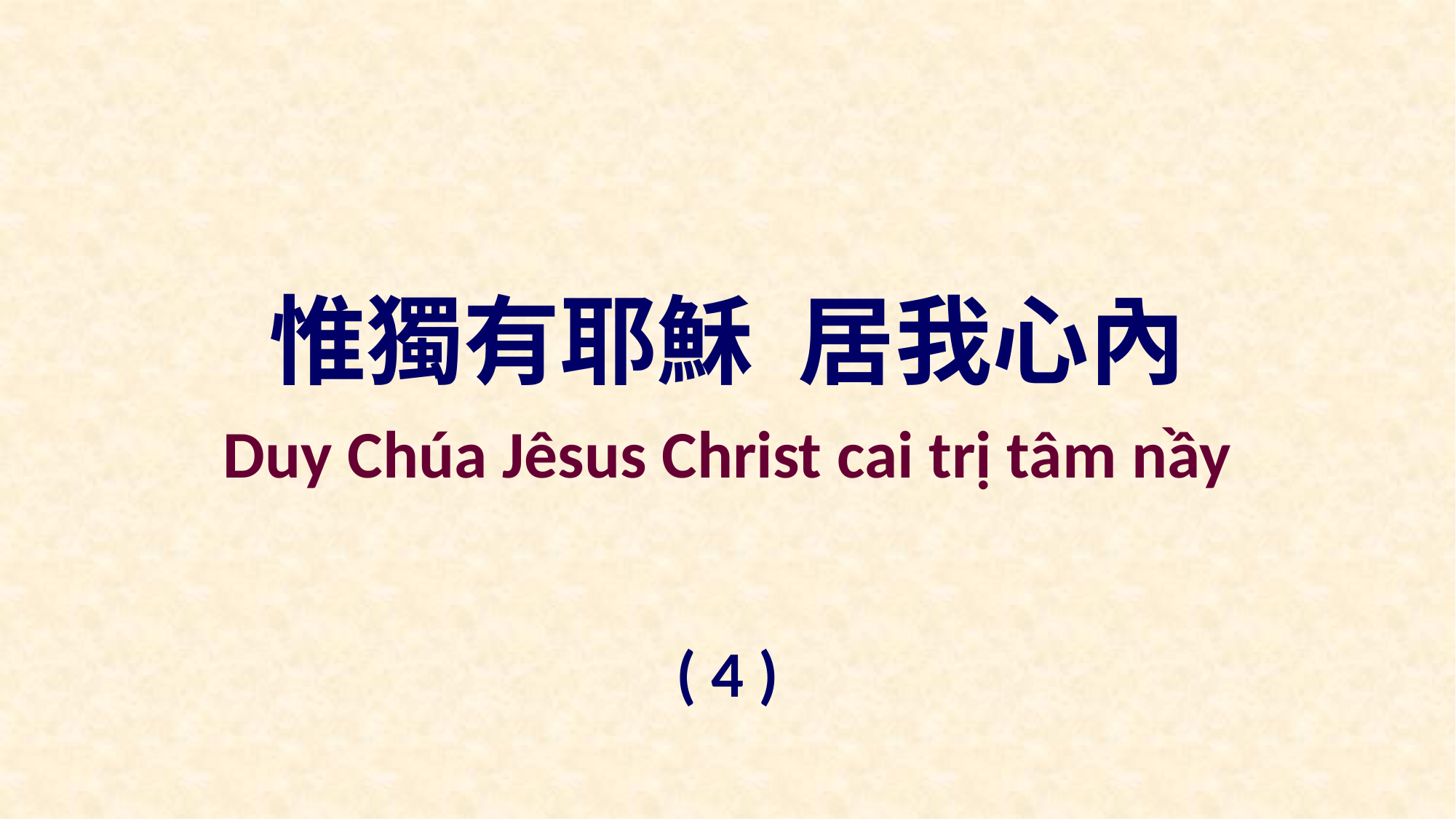

惟獨有耶穌  居我心內
Duy Chúa Jêsus Christ cai trị tâm nầy
( 4 )